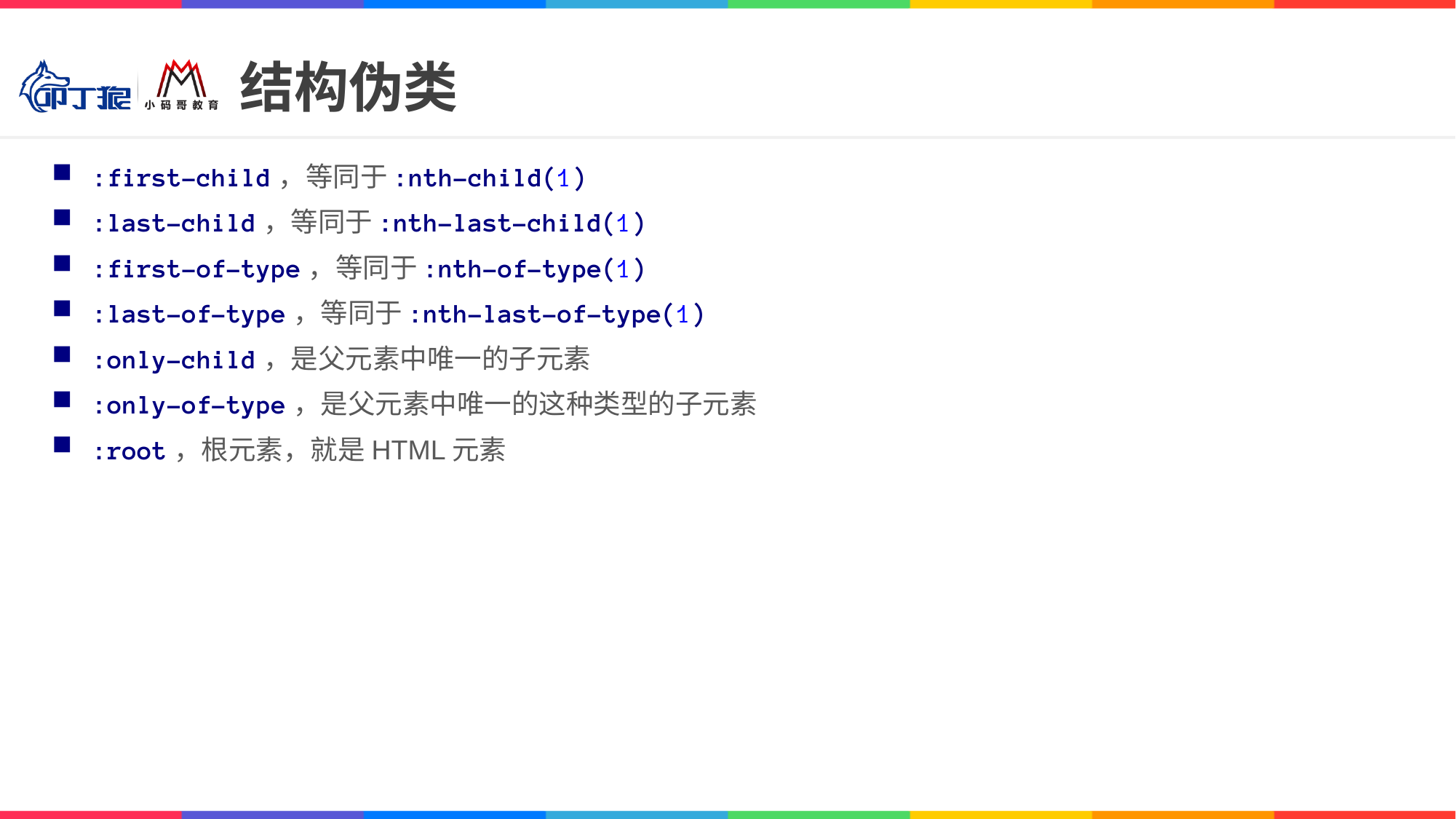

# 结构伪类
:first-child，等同于:nth-child(1)
:last-child，等同于:nth-last-child(1)
:first-of-type，等同于:nth-of-type(1)
:last-of-type，等同于:nth-last-of-type(1)
:only-child，是父元素中唯一的子元素
:only-of-type，是父元素中唯一的这种类型的子元素
:root，根元素，就是HTML元素